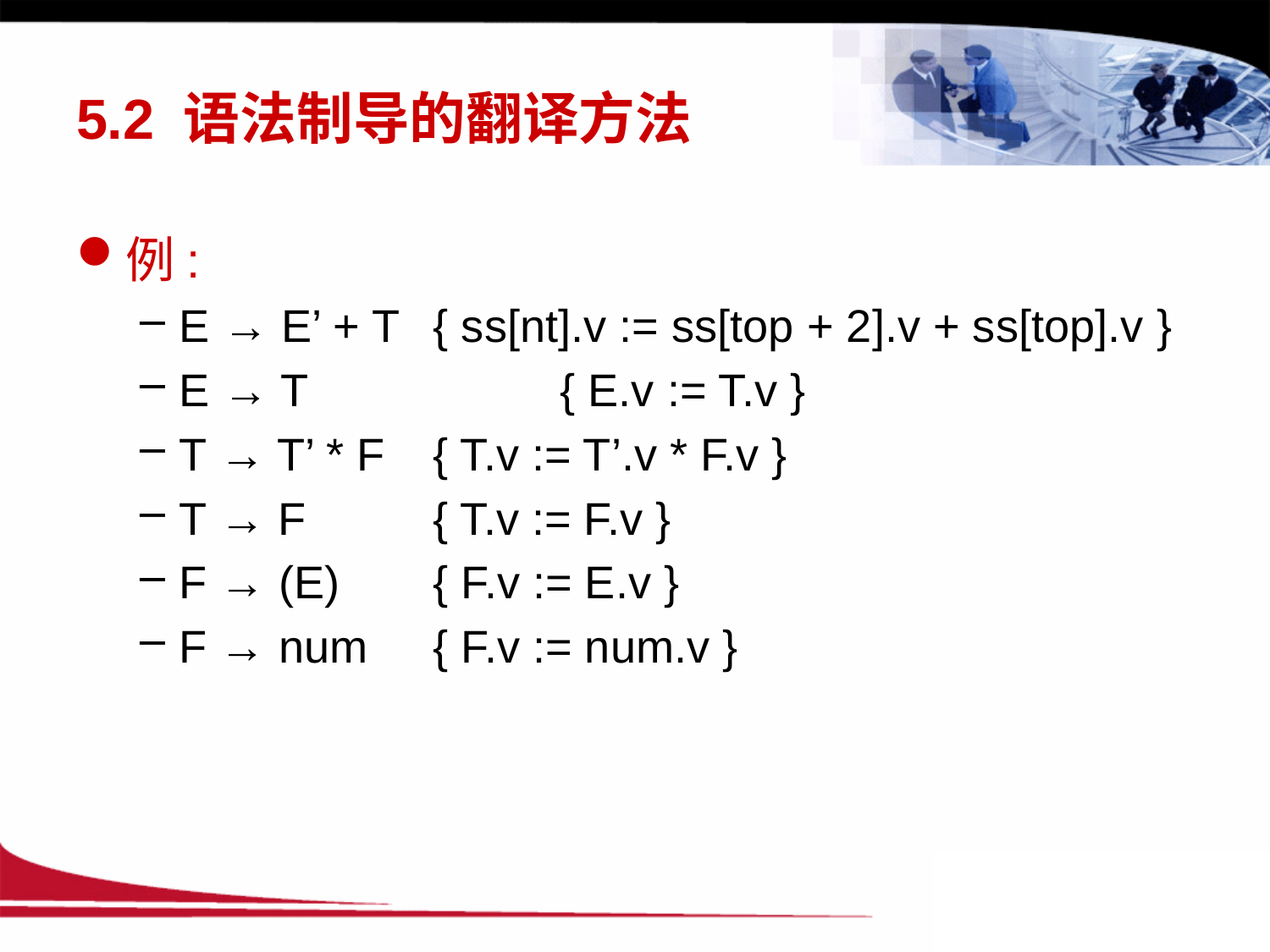

# 5.2 语法制导的翻译方法
例:
E → E’ + T	{ ss[nt].v := ss[top + 2].v + ss[top].v }
E → T		{ E.v := T.v }
T → T’ * F	{ T.v := T’.v * F.v }
T → F		{ T.v := F.v }
F → (E)	{ F.v := E.v }
F → num	{ F.v := num.v }